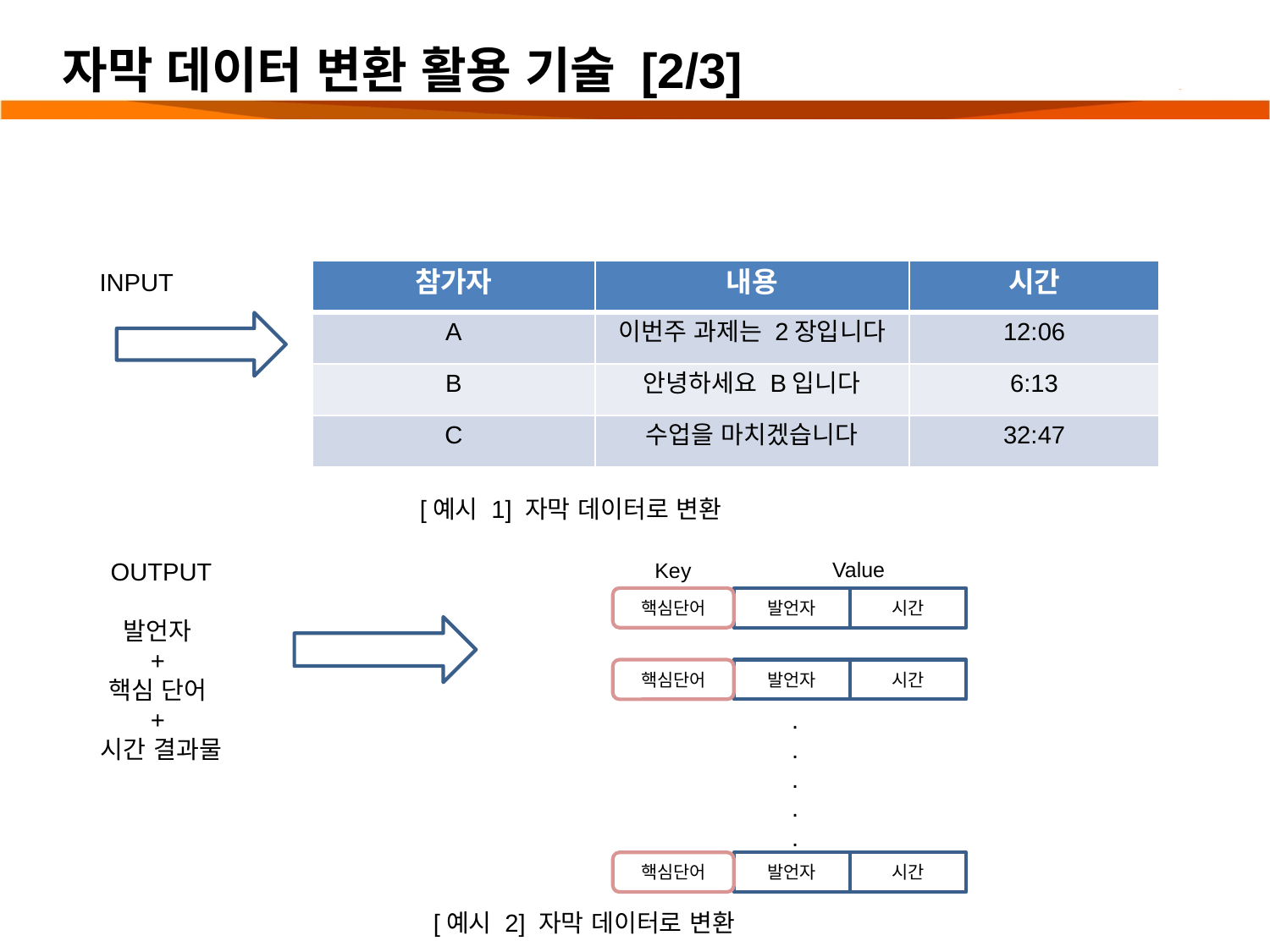

# 자막 데이터 변환 활용 기술 [2/3]
INPUT
| 참가자 | 내용 | 시간 |
| --- | --- | --- |
| A | 이번주 과제는 2장입니다 | 12:06 |
| B | 안녕하세요 B입니다 | 6:13 |
| C | 수업을 마치겠습니다 | 32:47 |

[예시 1] 자막 데이터로 변환
OUTPUT

발언자
+
핵심 단어
+
시간 결과물
Value
Key
핵심단어
발언자
시간
핵심단어
발언자
시간
.
.
.
.
.
핵심단어
발언자
시간

[예시 2] 자막 데이터로 변환